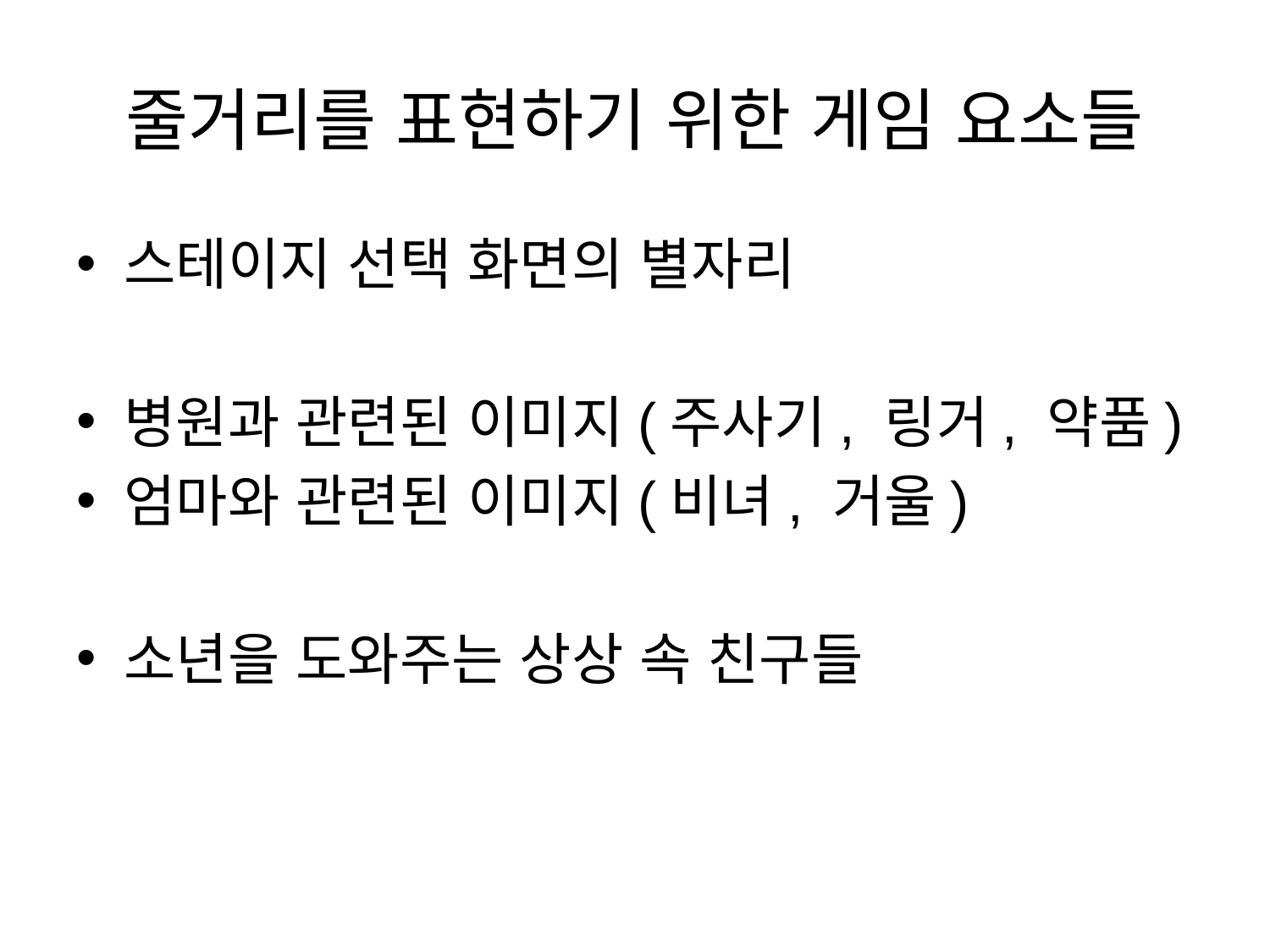

# 줄거리를 표현하기 위한 게임 요소들
스테이지 선택 화면의 별자리

병원과 관련된 이미지(주사기, 링거, 약품)
엄마와 관련된 이미지(비녀, 거울)

소년을 도와주는 상상 속 친구들